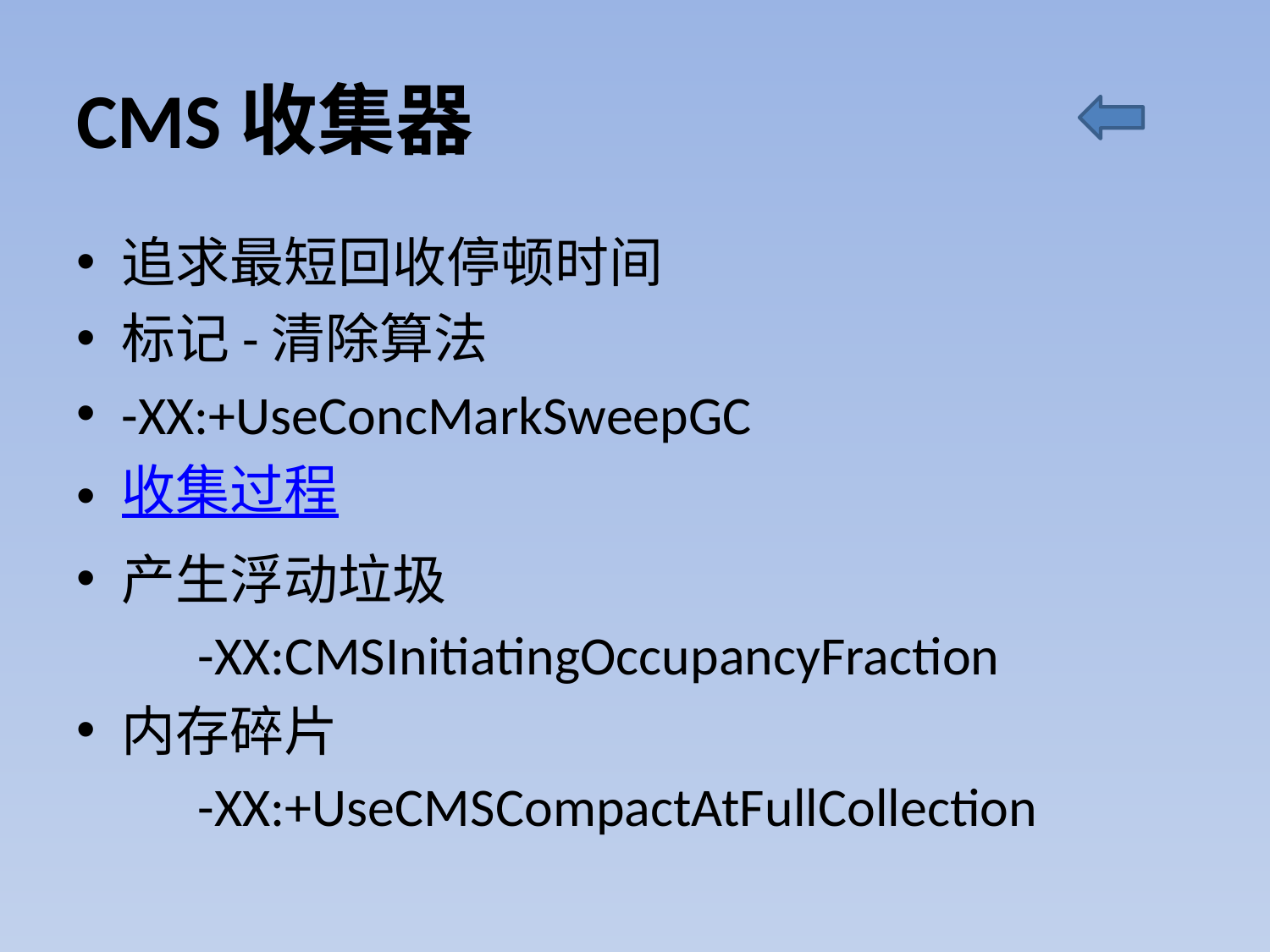

# CMS收集器

追求最短回收停顿时间
标记-清除算法
-XX:+UseConcMarkSweepGC
收集过程
产生浮动垃圾
	-XX:CMSInitiatingOccupancyFraction
内存碎片
	-XX:+UseCMSCompactAtFullCollection